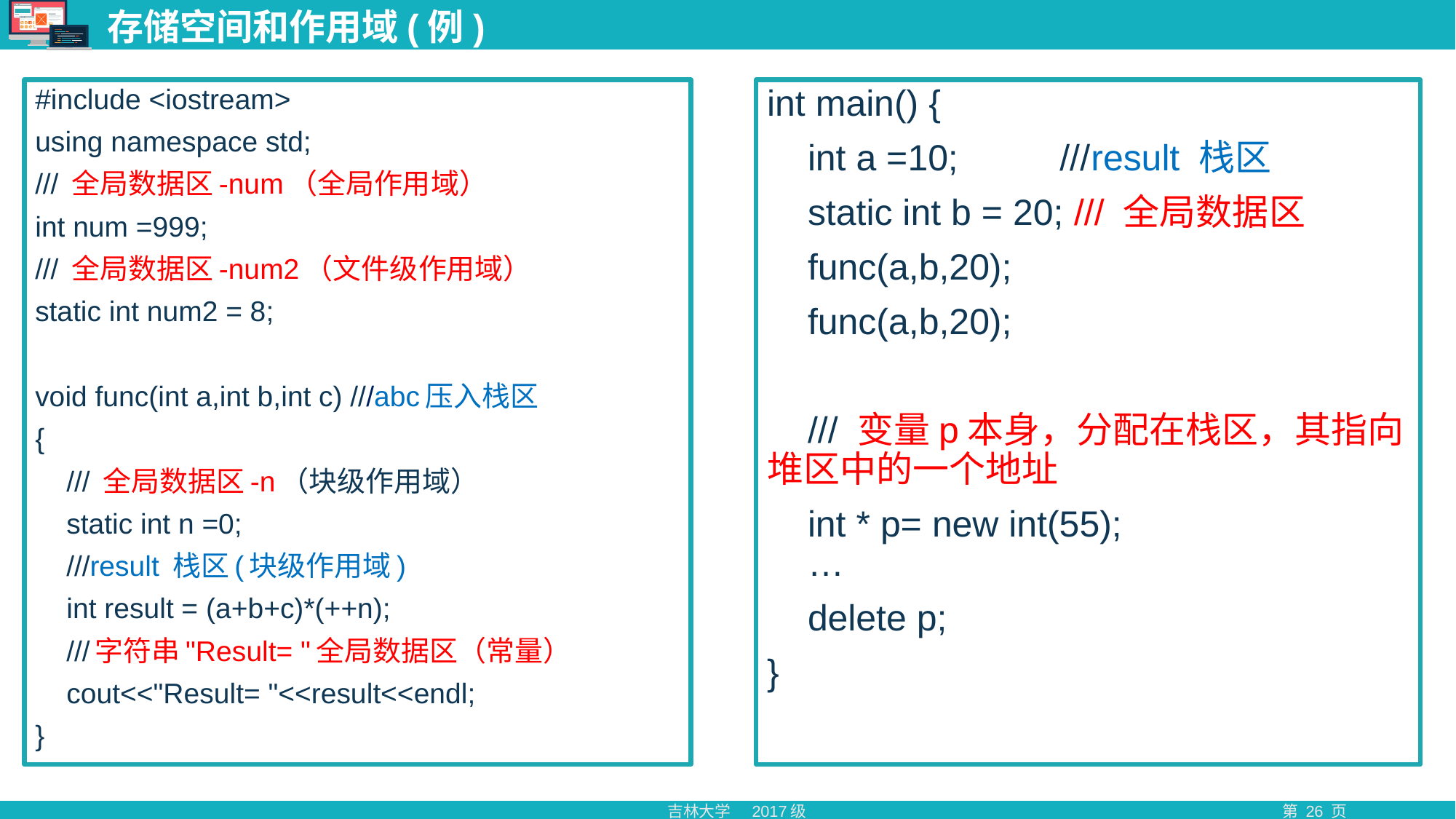

# 存储空间和作用域(例)
#include <iostream>
using namespace std;
/// 全局数据区-num（全局作用域）
int num =999;
/// 全局数据区-num2（文件级作用域）
static int num2 = 8;

void func(int a,int b,int c) ///abc压入栈区
{
    /// 全局数据区-n（块级作用域）
    static int n =0;
    ///result 栈区(块级作用域)
    int result = (a+b+c)*(++n);
    ///字符串"Result= "全局数据区（常量）
    cout<<"Result= "<<result<<endl;
}

int main() {
    int a =10;          ///result 栈区
    static int b = 20; /// 全局数据区
    func(a,b,20);
    func(a,b,20);

    /// 变量p本身，分配在栈区，其指向 堆区中的一个地址
    int * p= new int(55);
    …
    delete p;
}